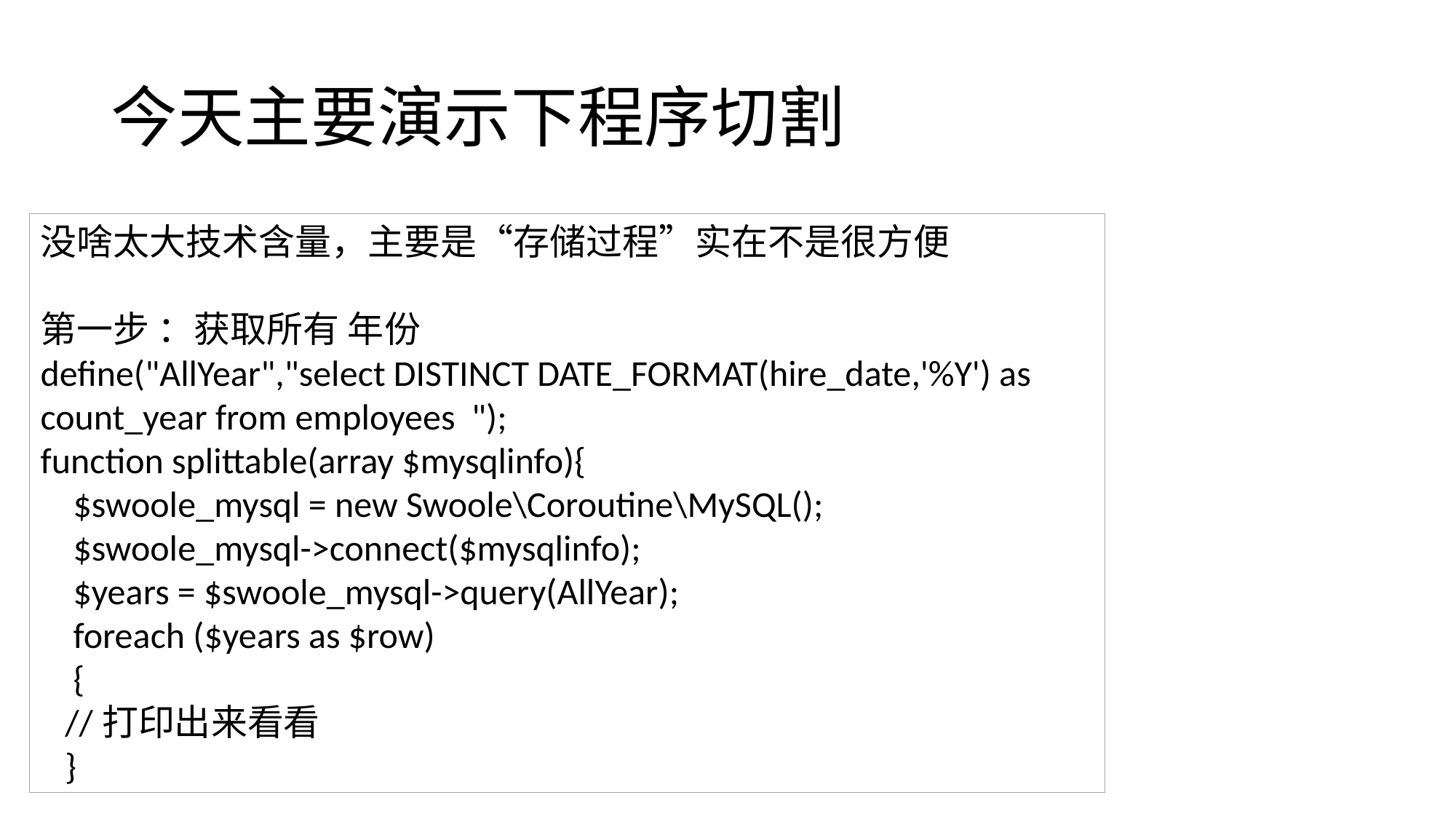

# 今天主要演示下程序切割
没啥太大技术含量，主要是“存储过程”实在不是很方便

第一步 ：获取所有 年份
define("AllYear","select DISTINCT DATE_FORMAT(hire_date,'%Y') as count_year from employees  ");
function splittable(array $mysqlinfo){
    $swoole_mysql = new Swoole\Coroutine\MySQL();
    $swoole_mysql->connect($mysqlinfo);
    $years = $swoole_mysql->query(AllYear);
    foreach ($years as $row)
    {
   //打印出来看看
   }